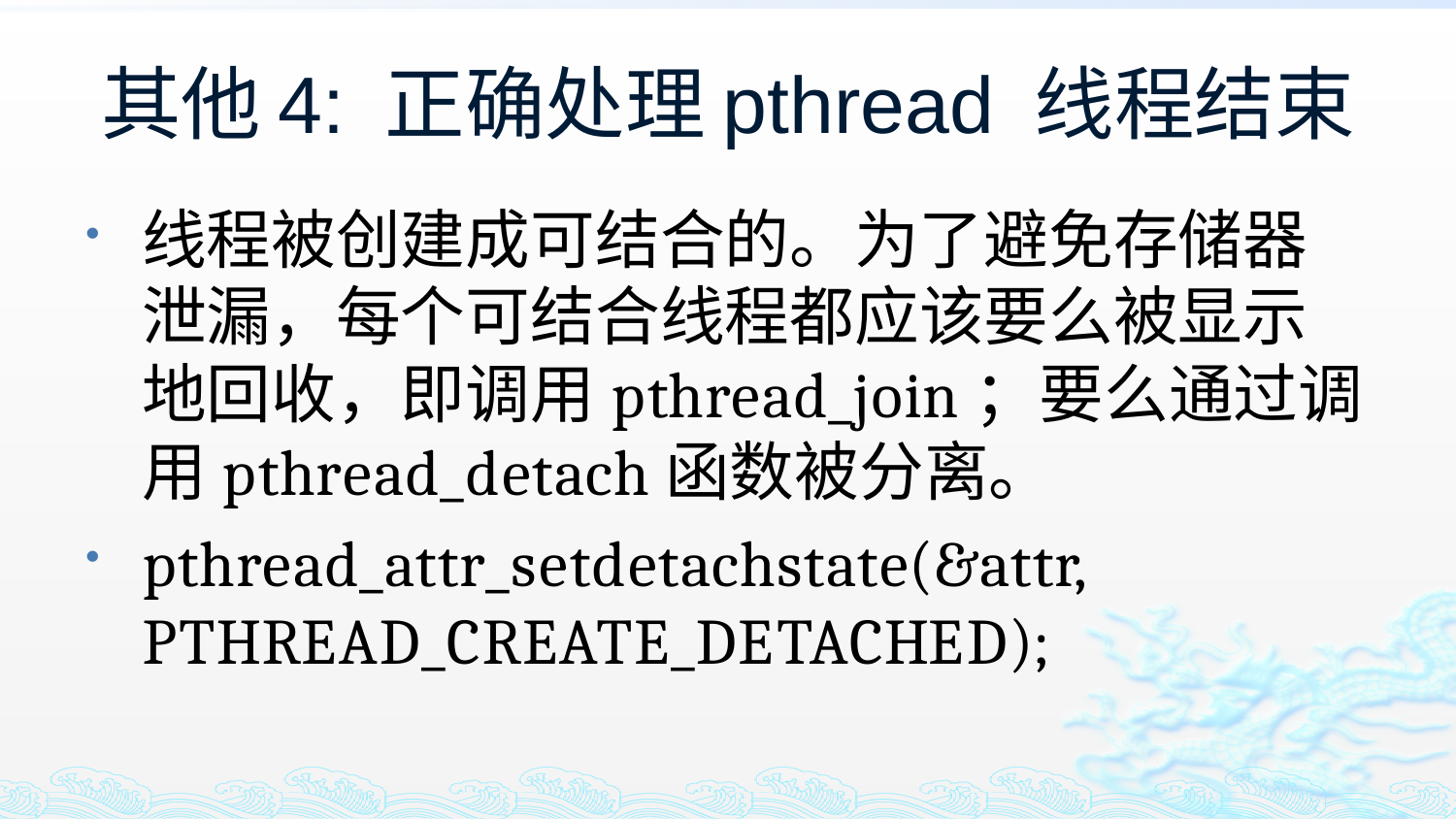

# 其他4: 正确处理pthread 线程结束
线程被创建成可结合的。为了避免存储器泄漏，每个可结合线程都应该要么被显示地回收，即调用pthread_join；要么通过调用pthread_detach函数被分离。
pthread_attr_setdetachstate(&attr, PTHREAD_CREATE_DETACHED);